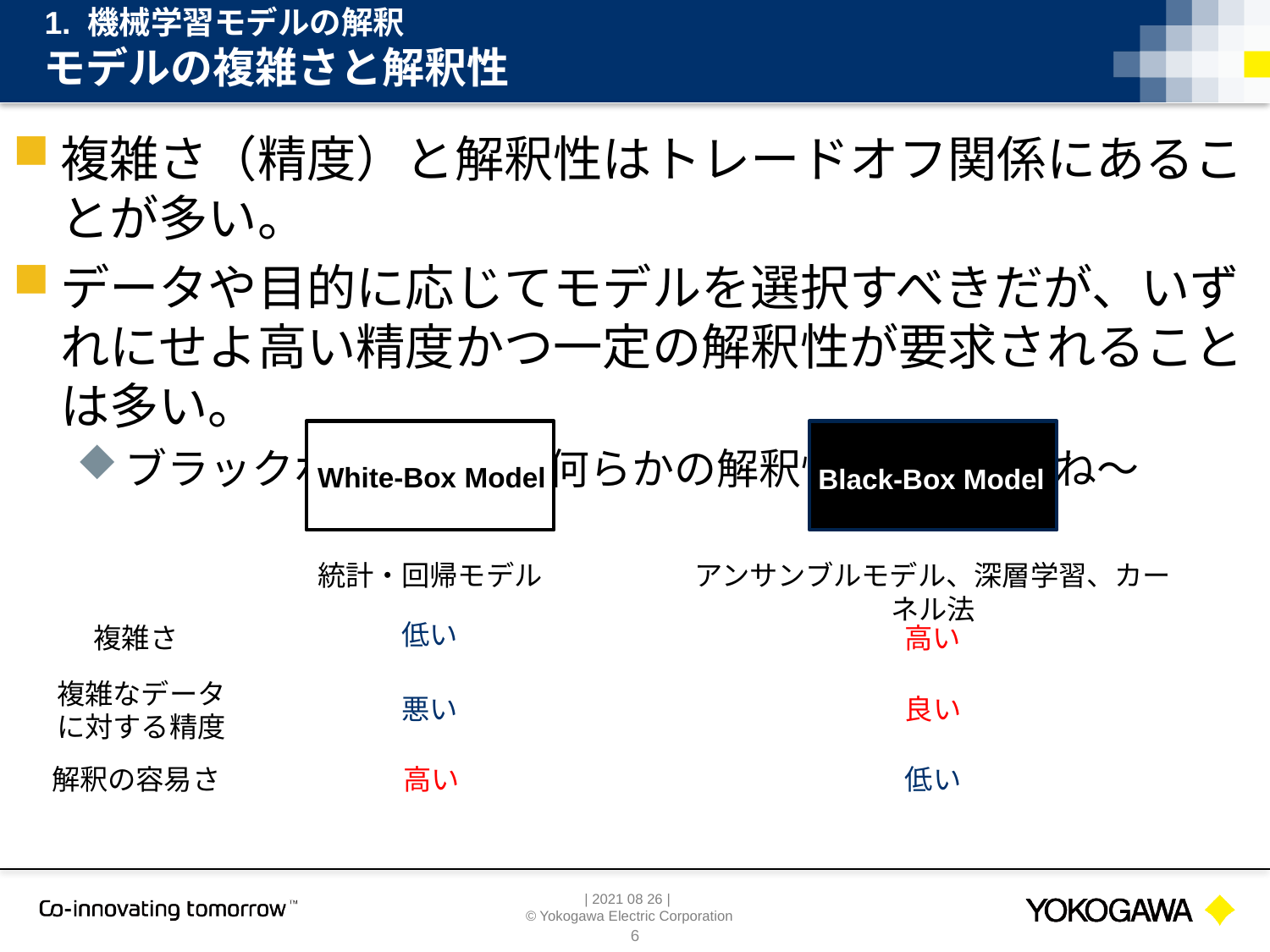

1. 機械学習モデルの解釈
# モデルの複雑さと解釈性
複雑さ（精度）と解釈性はトレードオフ関係にあることが多い。
データや目的に応じてモデルを選択すべきだが、いずれにせよ高い精度かつ一定の解釈性が要求されることは多い。
ブラックボックスでも何らかの解釈性がほしいよね～

White-Box Model
Black-Box Model
統計・回帰モデル
アンサンブルモデル、深層学習、カーネル法
低い
高い
複雑さ
複雑なデータに対する精度
悪い
良い
解釈の容易さ
高い
低い
6